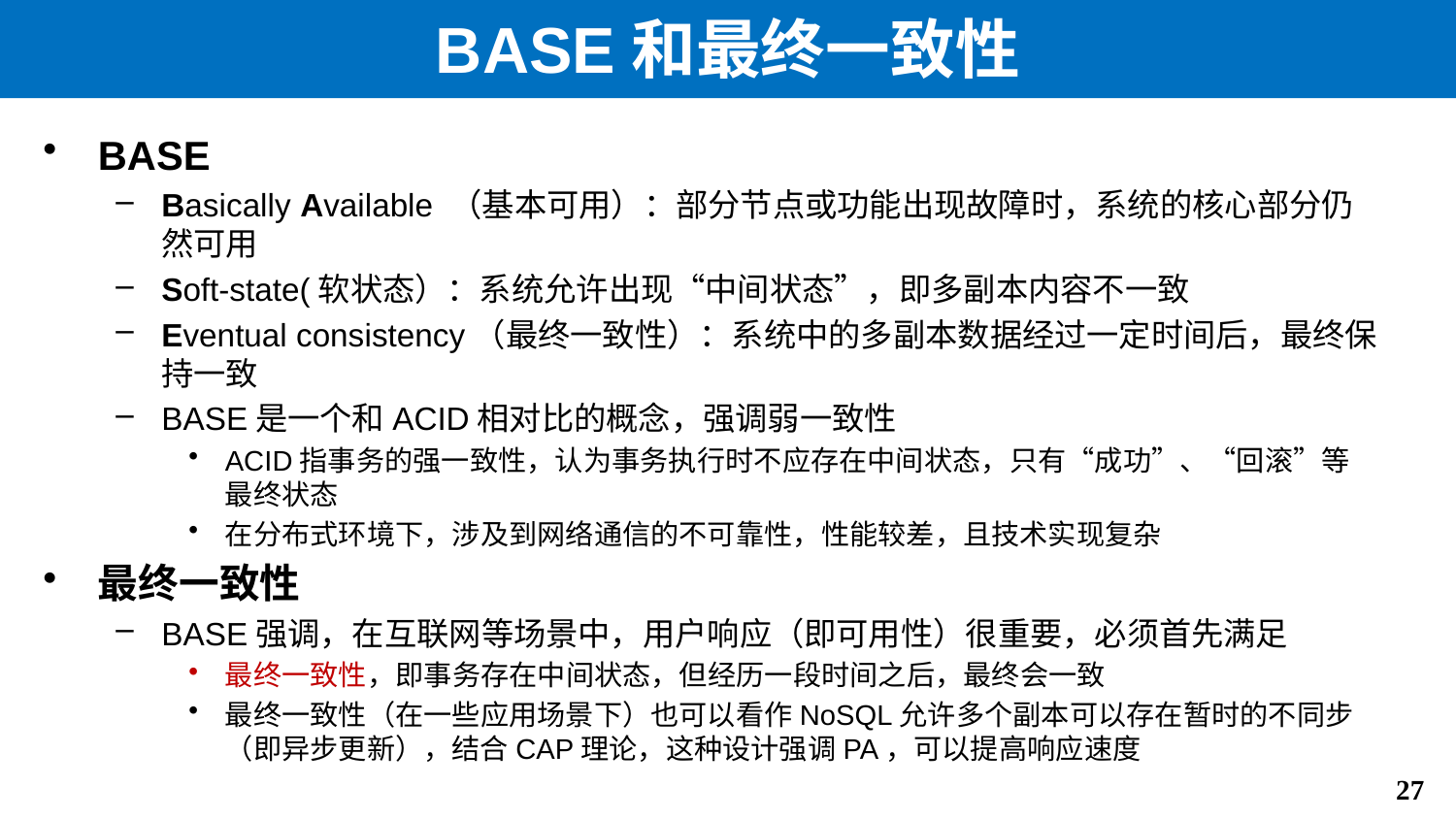

# BASE和最终一致性
BASE
Basically Available （基本可用）：部分节点或功能出现故障时，系统的核心部分仍然可用
Soft-state(软状态）：系统允许出现“中间状态”，即多副本内容不一致
Eventual consistency（最终一致性）：系统中的多副本数据经过一定时间后，最终保持一致
BASE是一个和ACID相对比的概念，强调弱一致性
ACID指事务的强一致性，认为事务执行时不应存在中间状态，只有“成功”、“回滚”等最终状态
在分布式环境下，涉及到网络通信的不可靠性，性能较差，且技术实现复杂
最终一致性
BASE强调，在互联网等场景中，用户响应（即可用性）很重要，必须首先满足
最终一致性，即事务存在中间状态，但经历一段时间之后，最终会一致
最终一致性（在一些应用场景下）也可以看作NoSQL允许多个副本可以存在暂时的不同步（即异步更新），结合CAP理论，这种设计强调PA，可以提高响应速度